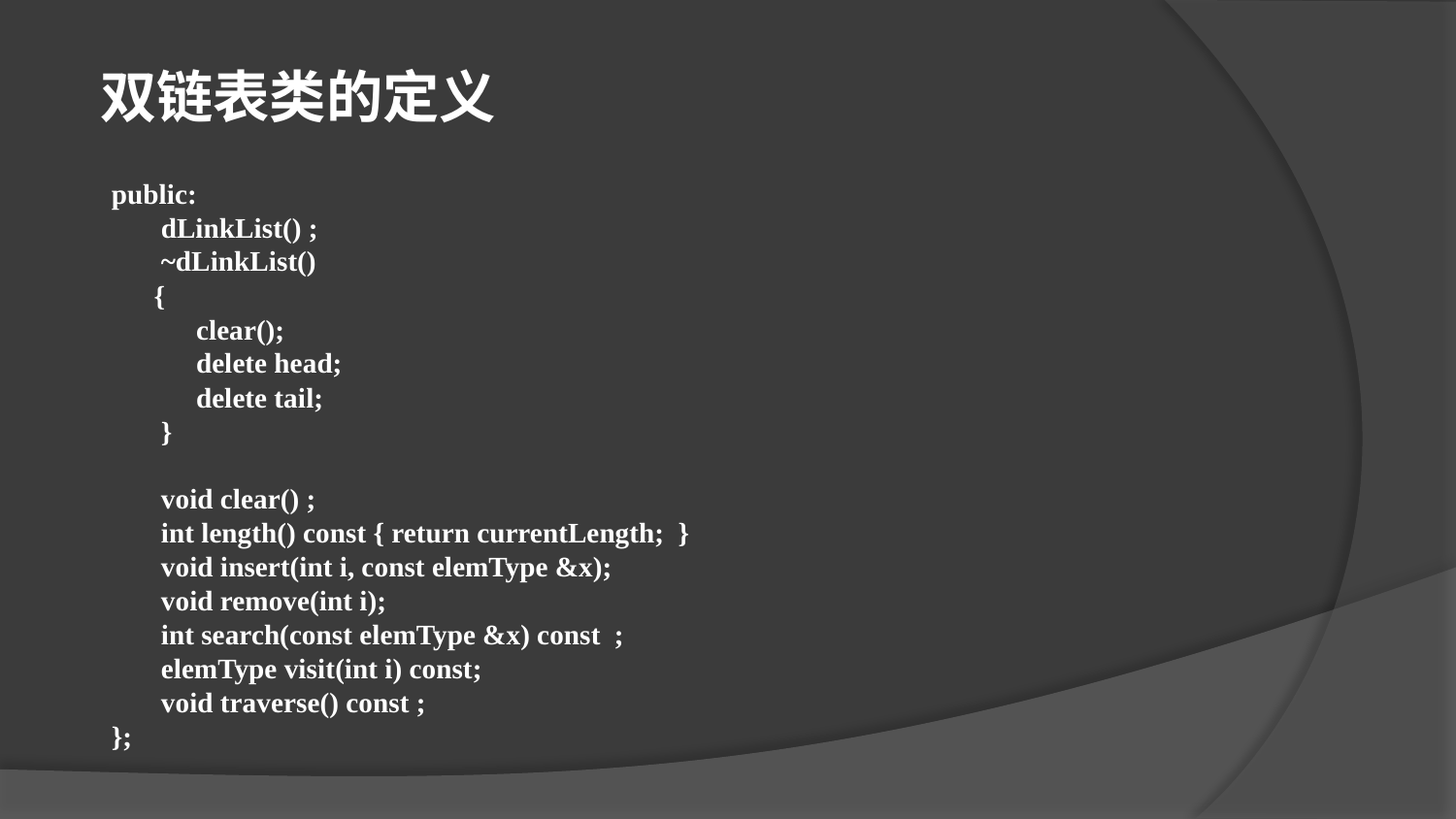

双链表类的定义
public:
       dLinkList() ;
       ~dLinkList()
      {
            clear();
            delete head;
            delete tail;
       }

       void clear() ;
       int length() const { return currentLength;  }
       void insert(int i, const elemType &x);
       void remove(int i);
       int search(const elemType &x) const  ;
       elemType visit(int i) const;
       void traverse() const ;
};